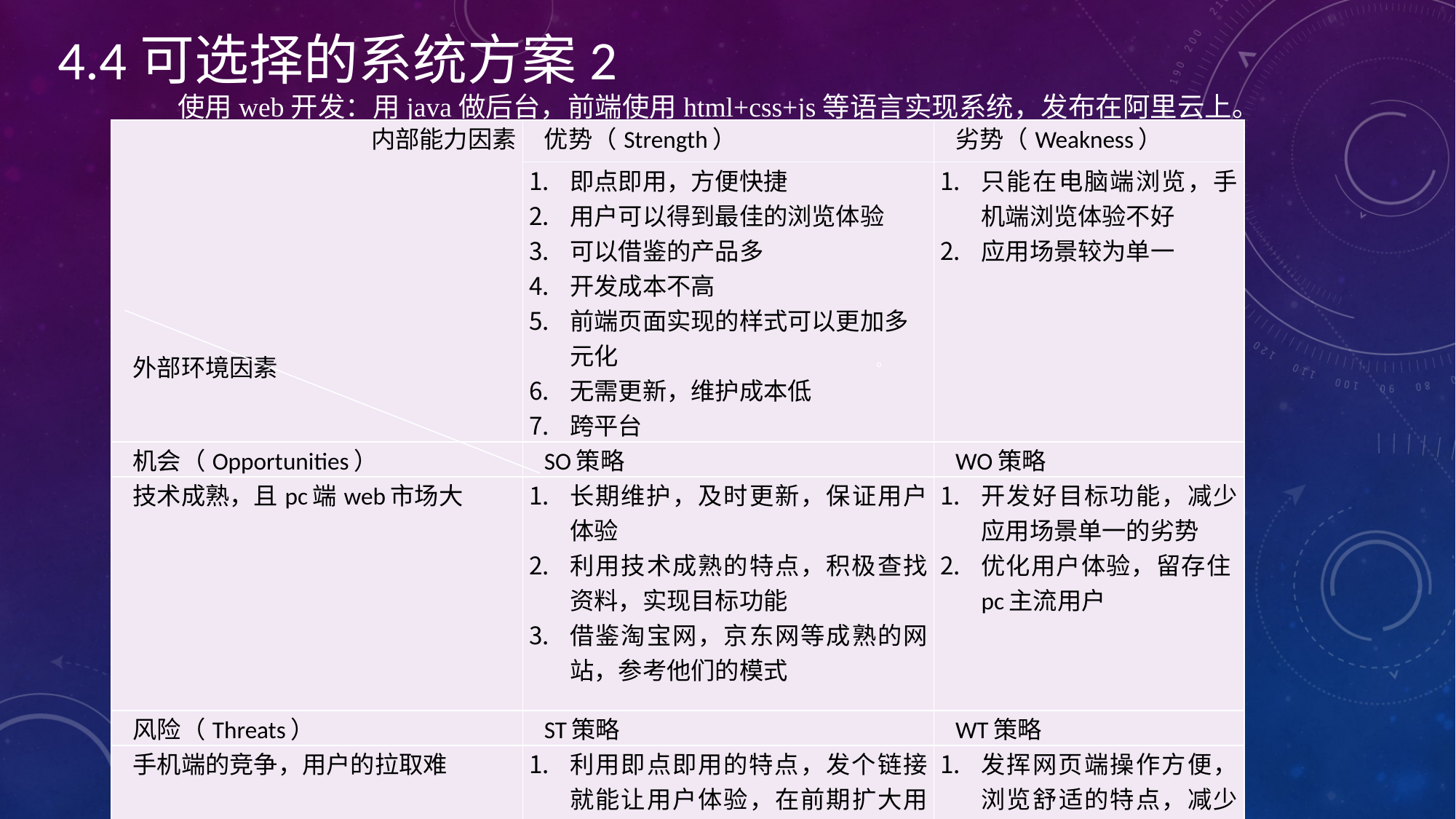

# 4.4可选择的系统方案2
	使用web开发：用java做后台，前端使用html+css+js等语言实现系统，发布在阿里云上。

| 内部能力因素                 外部环境因素 | 优势（Strength） | 劣势（Weakness） |
| --- | --- | --- |
|  | 即点即用，方便快捷 用户可以得到最佳的浏览体验 可以借鉴的产品多 开发成本不高 前端页面实现的样式可以更加多元化 无需更新，维护成本低 跨平台 | 只能在电脑端浏览，手机端浏览体验不好 应用场景较为单一 |
| 机会（Opportunities） | SO策略 | WO策略 |
| 技术成熟，且pc端web市场大 | 长期维护，及时更新，保证用户体验 利用技术成熟的特点，积极查找资料，实现目标功能 借鉴淘宝网，京东网等成熟的网站，参考他们的模式 | 开发好目标功能，减少应用场景单一的劣势 优化用户体验，留存住pc主流用户 |
| 风险（Threats） | ST策略 | WT策略 |
| 手机端的竞争，用户的拉取难 | 利用即点即用的特点，发个链接就能让用户体验，在前期扩大用户量 积极了解用户需求，留存住体验过的用户 | 发挥网页端操作方便，浏览舒适的特点，减少用户流失的问题 研究手机端较网页的劣势，扩大网页的优势 |
。